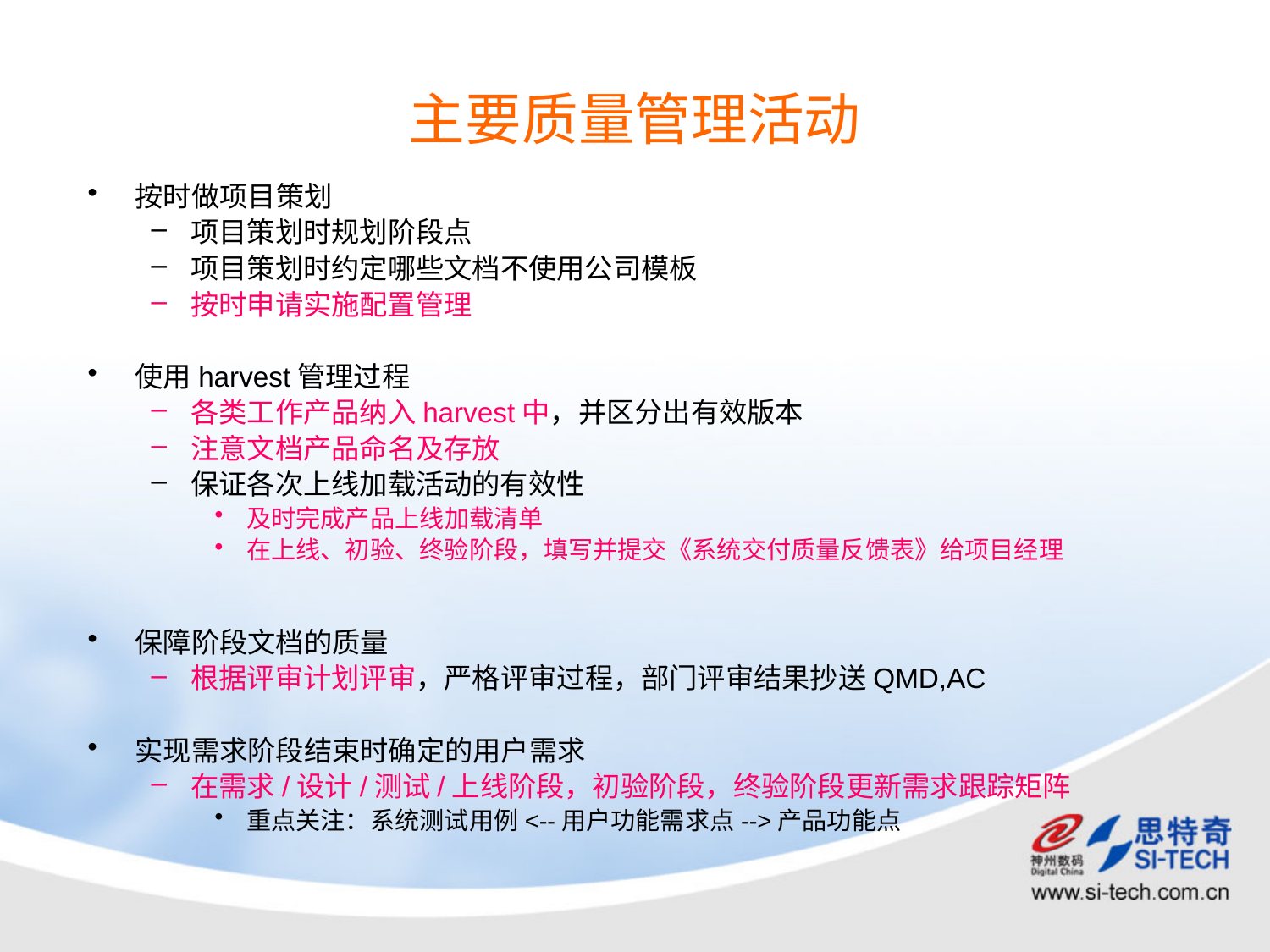

# 主要质量管理活动
按时做项目策划
项目策划时规划阶段点
项目策划时约定哪些文档不使用公司模板
按时申请实施配置管理

使用harvest管理过程
各类工作产品纳入harvest中，并区分出有效版本
注意文档产品命名及存放
保证各次上线加载活动的有效性
及时完成产品上线加载清单
在上线、初验、终验阶段，填写并提交《系统交付质量反馈表》给项目经理

保障阶段文档的质量
根据评审计划评审，严格评审过程，部门评审结果抄送QMD,AC

实现需求阶段结束时确定的用户需求
在需求/设计/测试/上线阶段，初验阶段，终验阶段更新需求跟踪矩阵
重点关注：系统测试用例<--用户功能需求点-->产品功能点